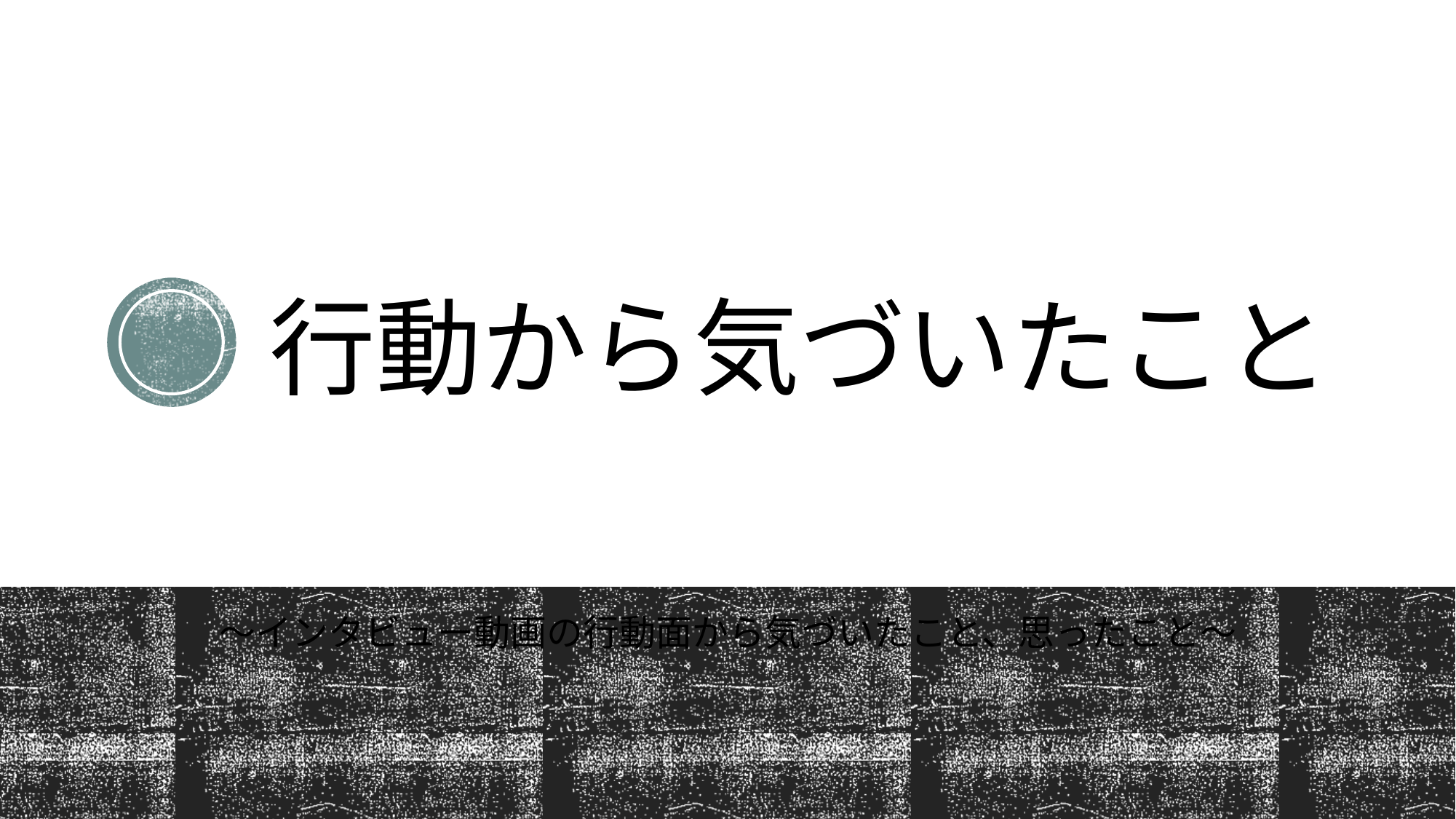

# 行動から気づいたこと
～インタビュー動画の行動面から気づいたこと、思ったこと～